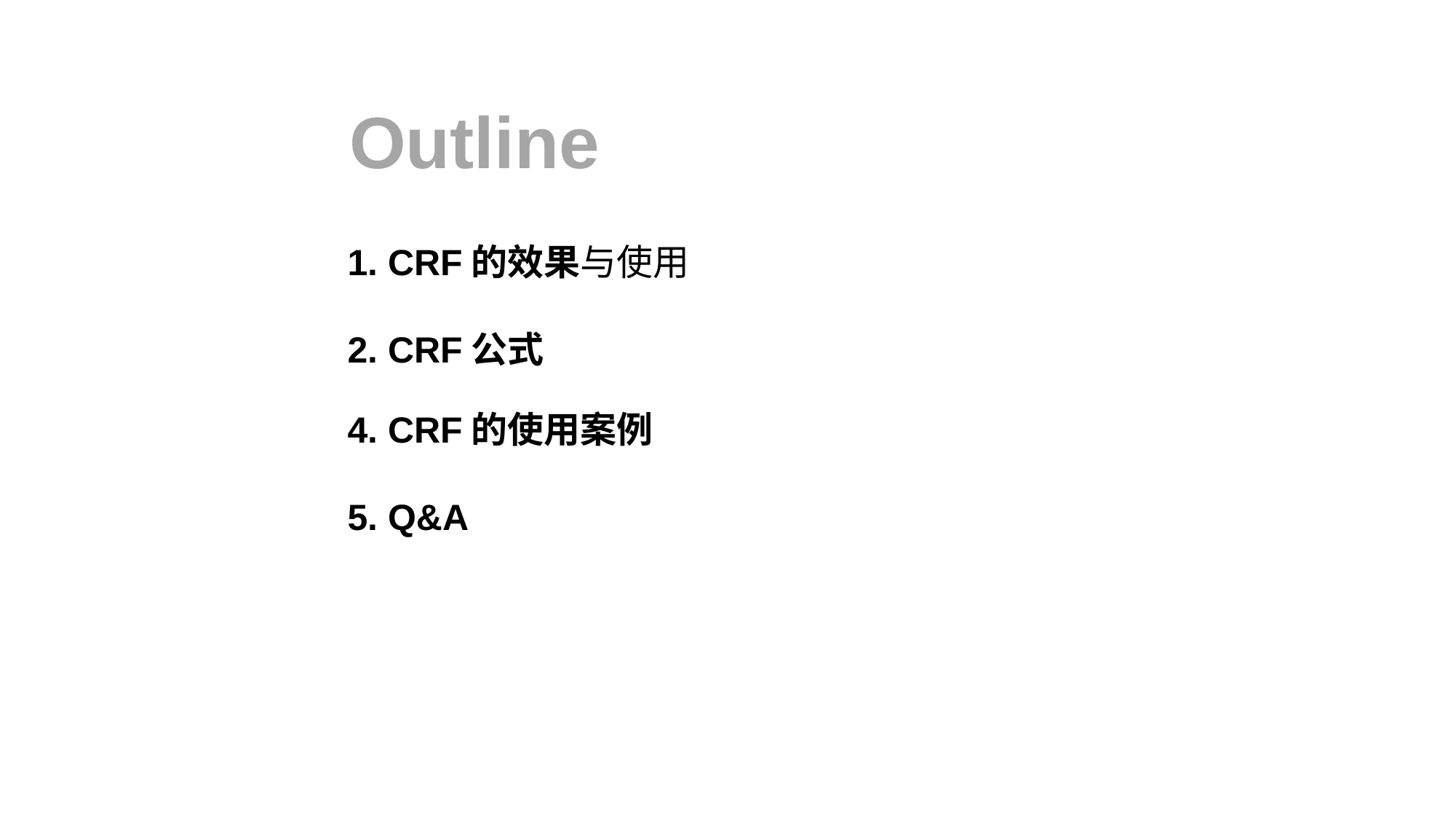

Outline

1. CRF的效果与使用

2. CRF公式

4. CRF的使用案例

5. Q&A